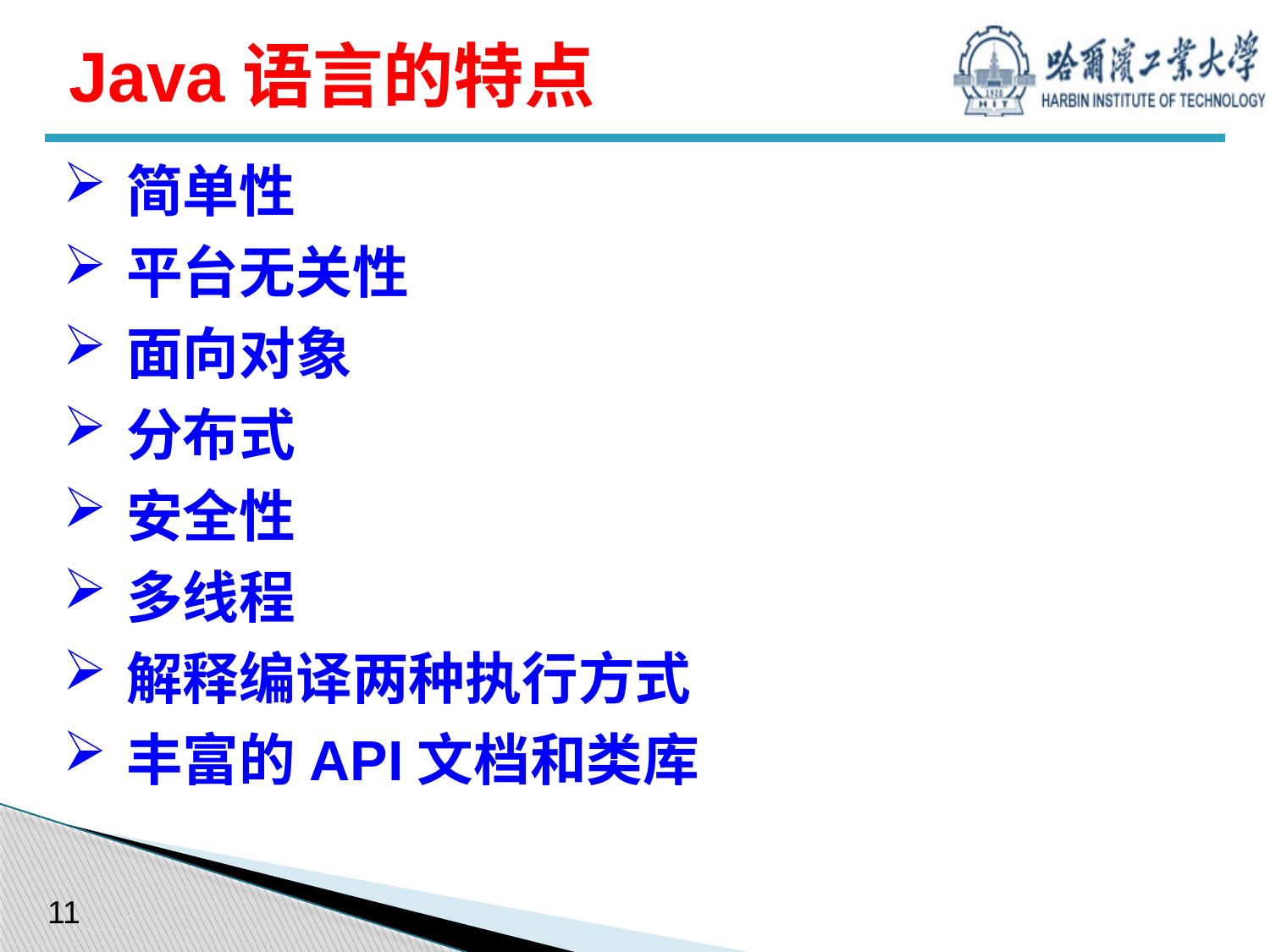

# Java语言的特点
简单性
平台无关性
面向对象
分布式
安全性
多线程
解释编译两种执行方式
丰富的API文档和类库